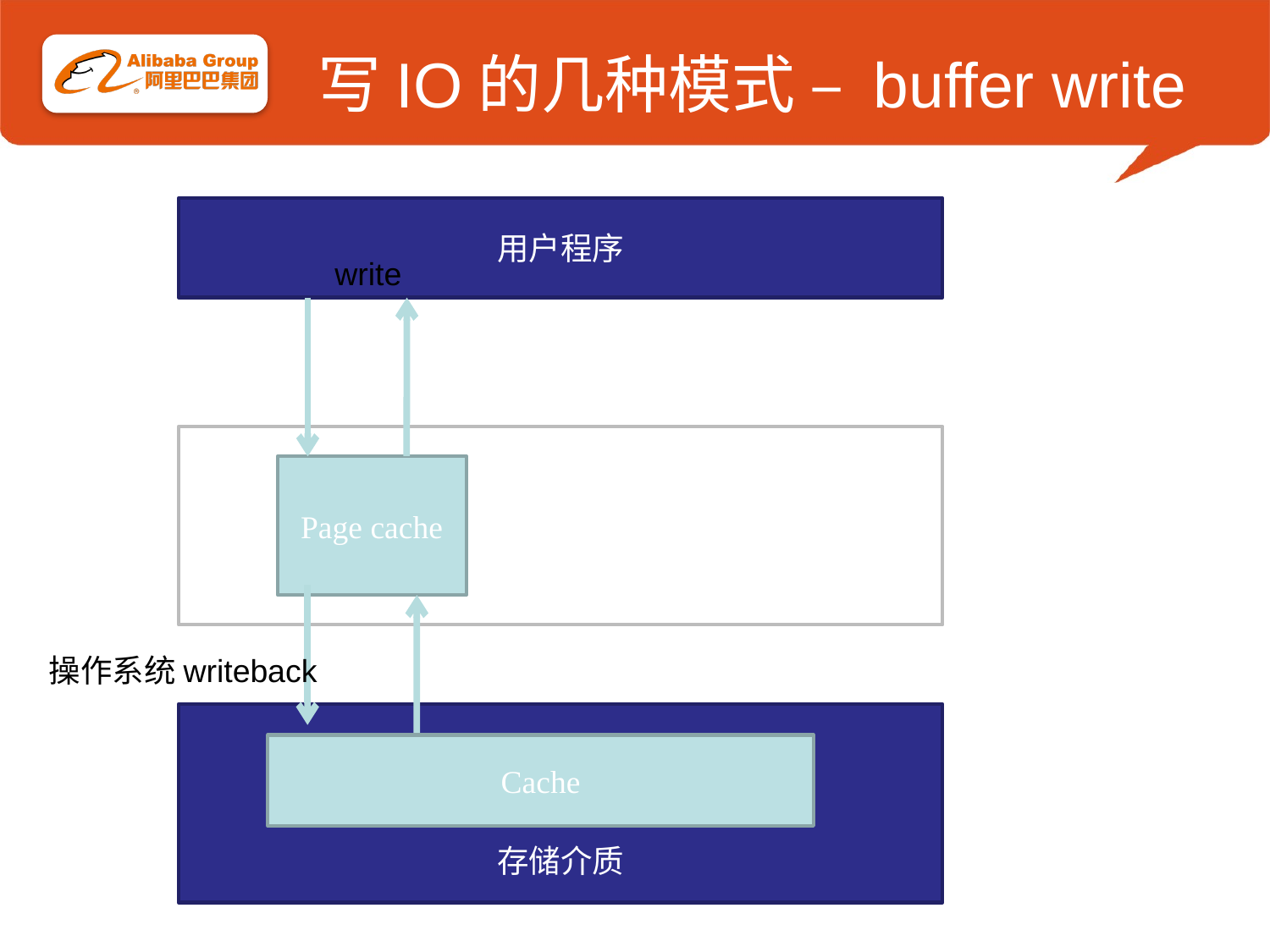

# 写IO的几种模式 – buffer write
用户程序
     write
操作系统
Page cache
    操作系统writeback

存储介质
Cache